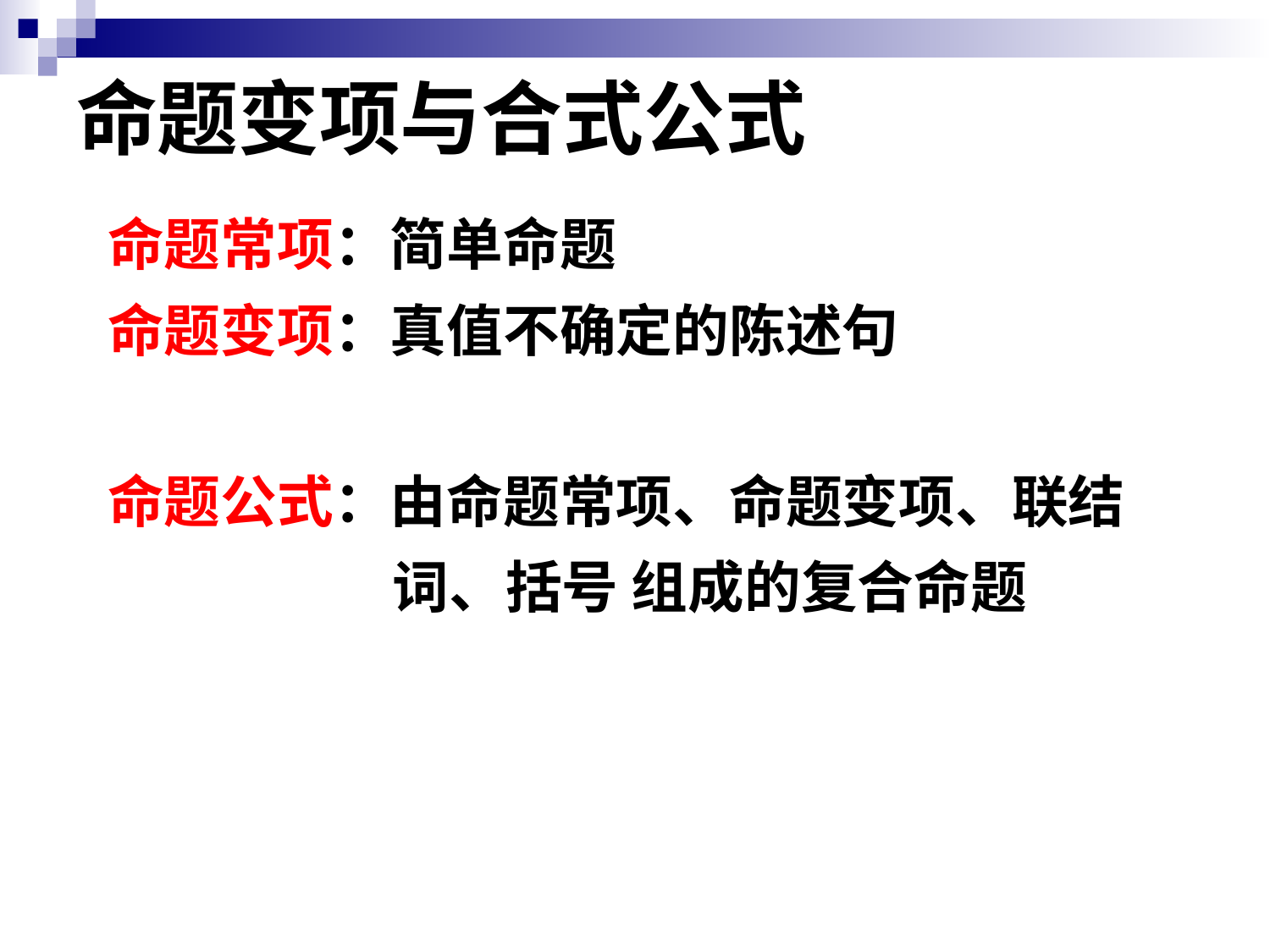

命题变项与合式公式
命题常项：简单命题
命题变项：真值不确定的陈述句

命题公式：由命题常项、命题变项、联结
                     词、括号 组成的复合命题